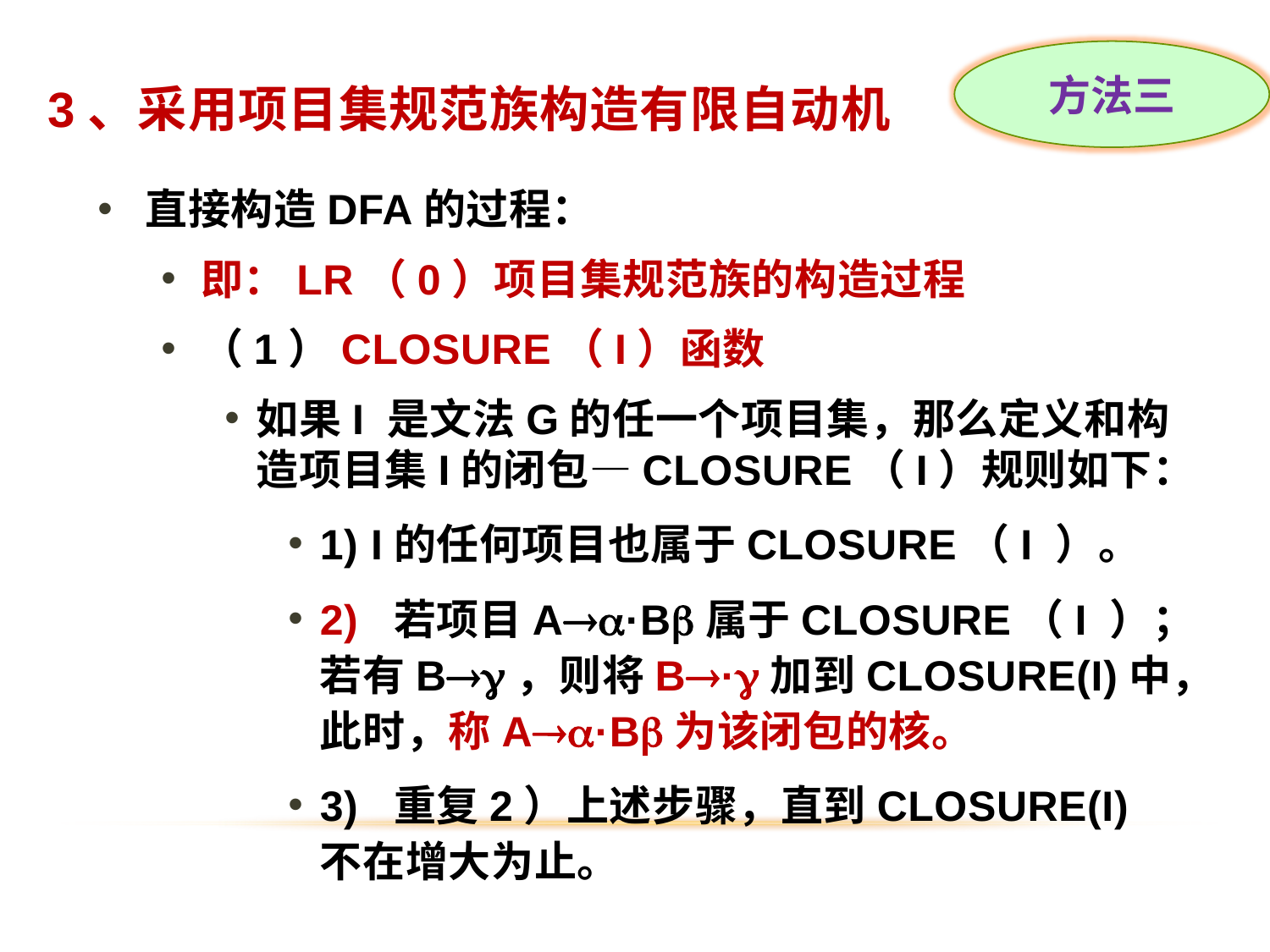

# 3、采用项目集规范族构造有限自动机
方法三
直接构造DFA的过程：
即：LR（0）项目集规范族的构造过程
（1）CLOSURE（I）函数
如果I 是文法G的任一个项目集，那么定义和构造项目集I的闭包—CLOSURE（I）规则如下：
1) I的任何项目也属于CLOSURE（I ）。
2)  若项目A→α·Bβ属于CLOSURE（I ）；若有B→γ，则将B→·γ加到CLOSURE(I)中，此时，称A→α·Bβ为该闭包的核。
3)  重复2）上述步骤，直到CLOSURE(I)不在增大为止。